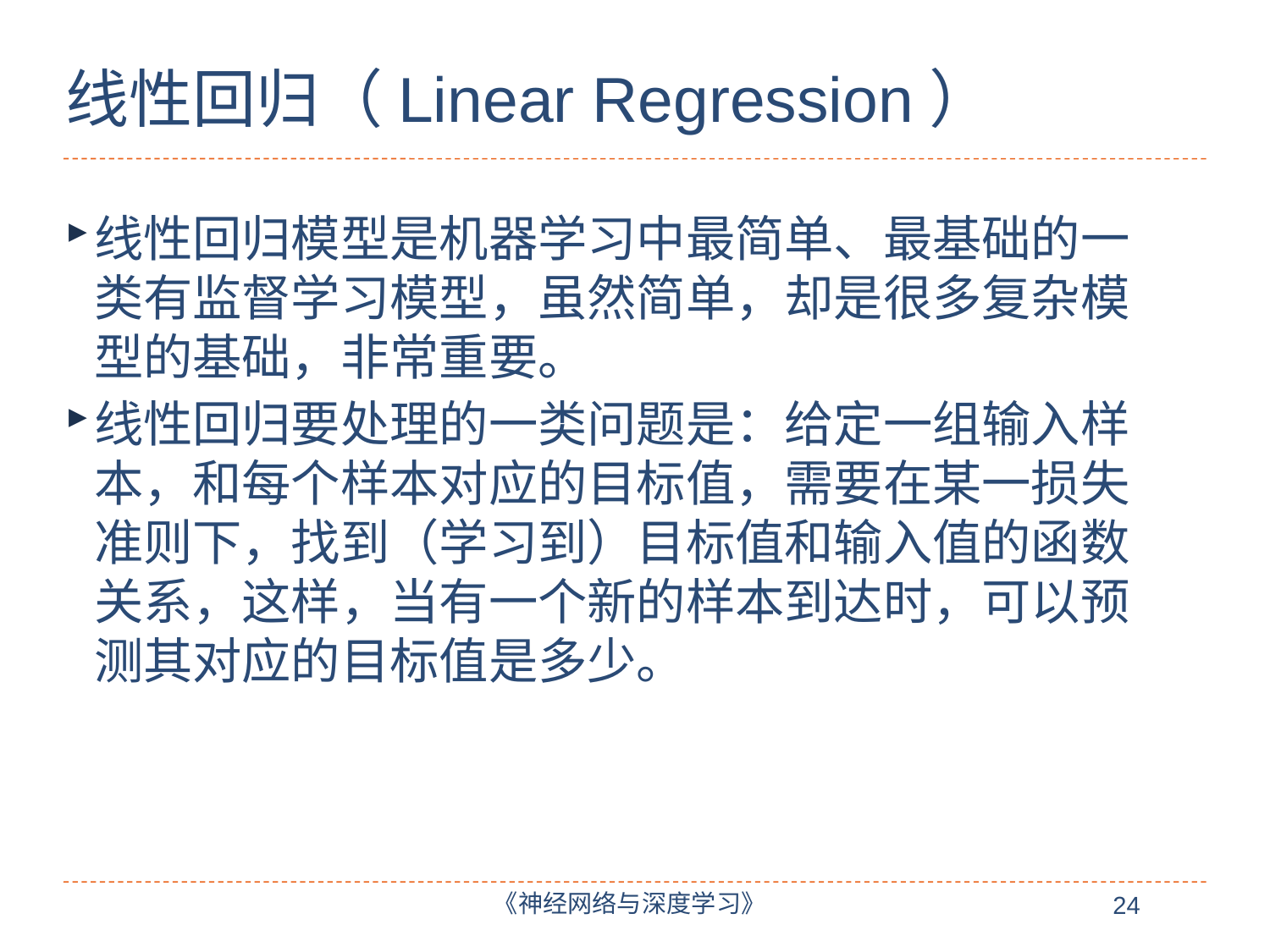

线性回归（Linear Regression）
线性回归模型是机器学习中最简单、最基础的一类有监督学习模型，虽然简单，却是很多复杂模型的基础，非常重要。
线性回归要处理的一类问题是：给定一组输入样本，和每个样本对应的目标值，需要在某一损失准则下，找到（学习到）目标值和输入值的函数关系，这样，当有一个新的样本到达时，可以预测其对应的目标值是多少。